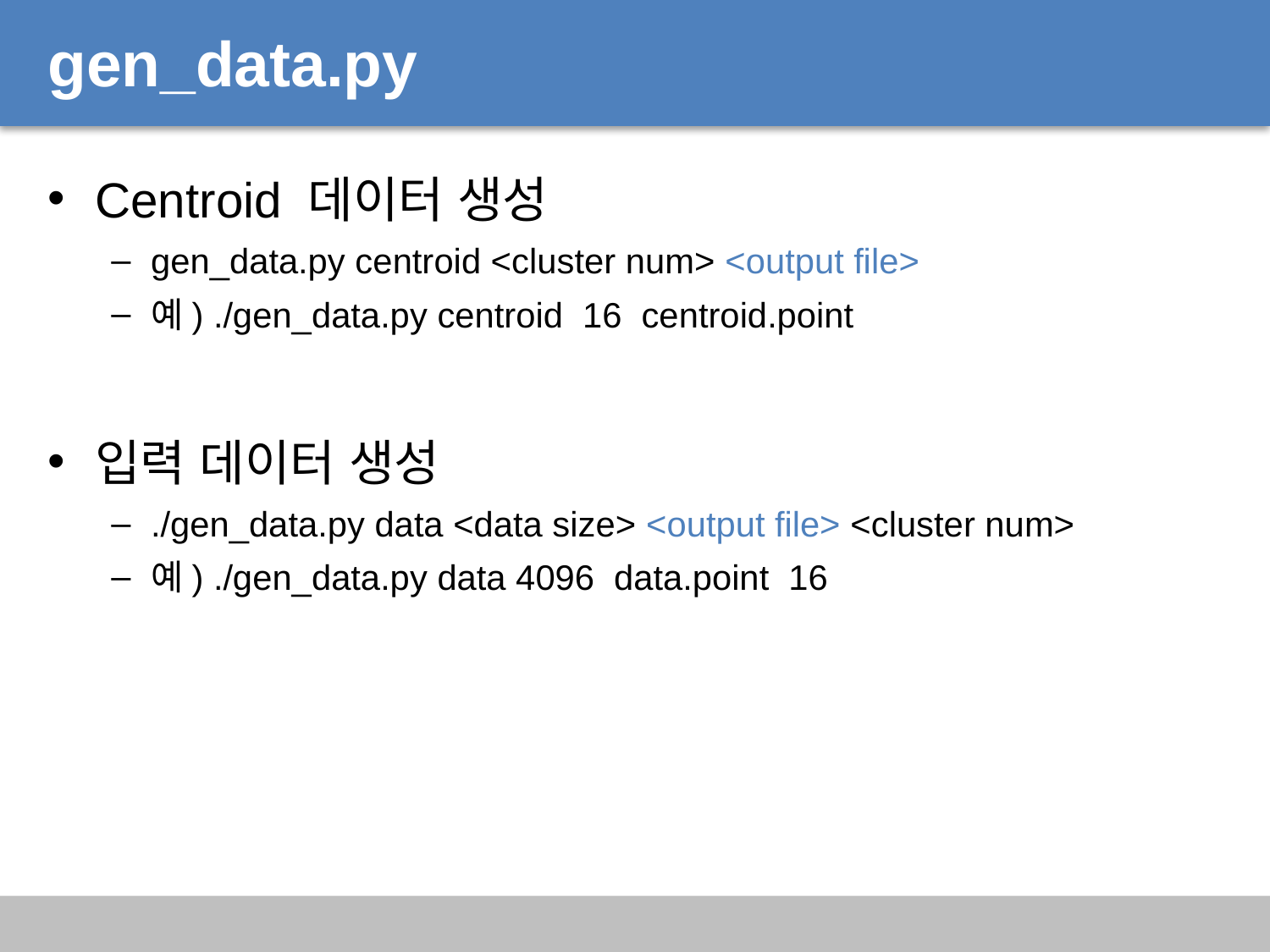

# gen_data.py
Centroid 데이터 생성
gen_data.py centroid <cluster num> <output file>
예) ./gen_data.py centroid  16  centroid.point

입력 데이터 생성
./gen_data.py data <data size> <output file> <cluster num>
예) ./gen_data.py data 4096  data.point  16